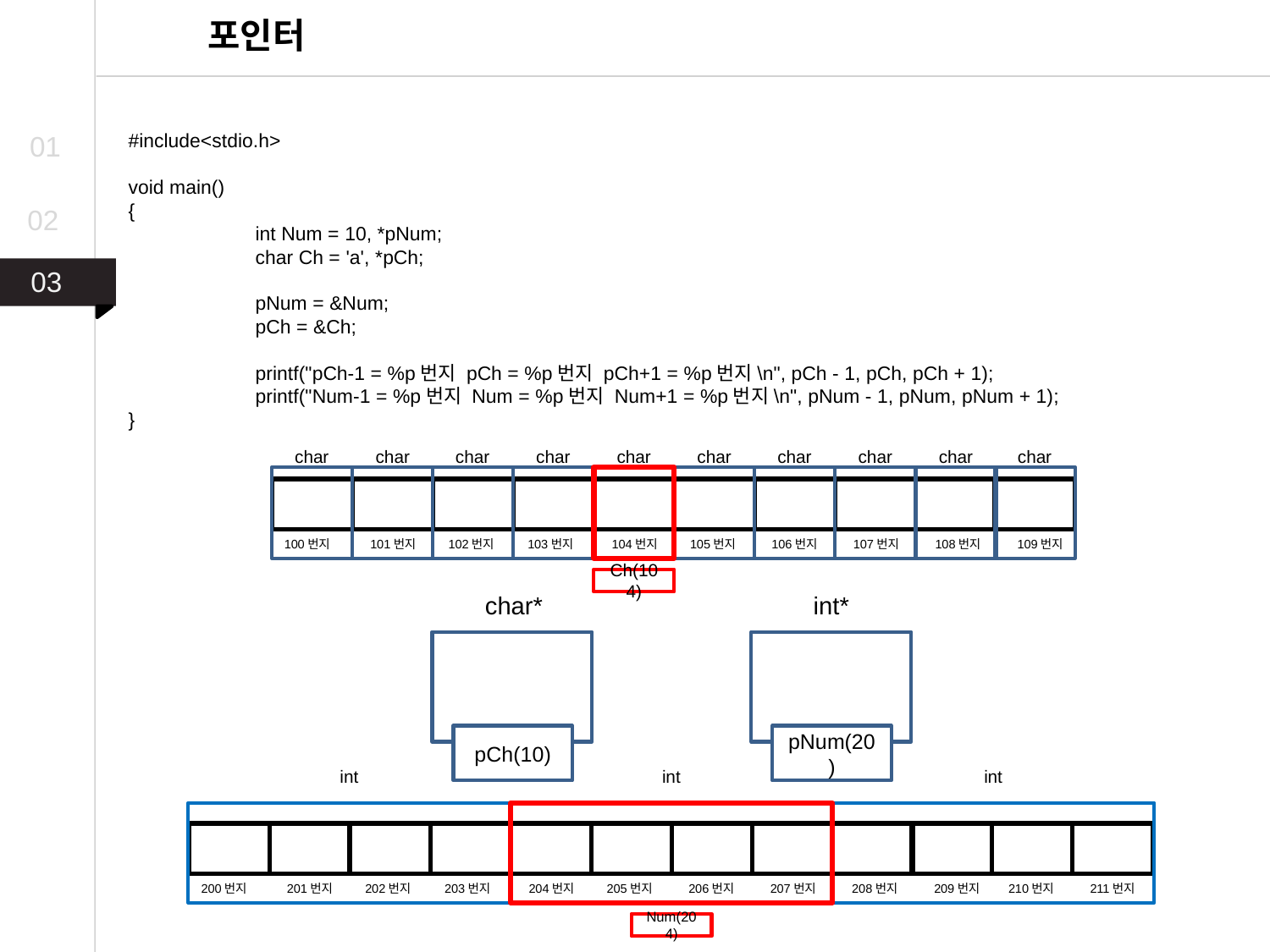

포인터
#include<stdio.h>

void main()
{
	int Num = 10, *pNum;
	char Ch = 'a', *pCh;

	pNum = &Num;
	pCh = &Ch;

	printf("pCh-1 = %p번지 pCh = %p번지 pCh+1 = %p번지\n", pCh - 1, pCh, pCh + 1);
	printf("Num-1 = %p번지 Num = %p번지 Num+1 = %p번지\n", pNum - 1, pNum, pNum + 1);
}
01
02
03

03
02

char
char
char
char
char
char
char
char
char
char

100번지
101번지
102번지
103번지
104번지
105번지
106번지
107번지
108번지
109번지
Ch(104)
char*
int*

pCh(10)
pNum(20)
int
int
int

210번지
200번지
201번지
202번지
203번지
204번지
205번지
206번지
207번지
208번지
209번지
211번지
Num(204)